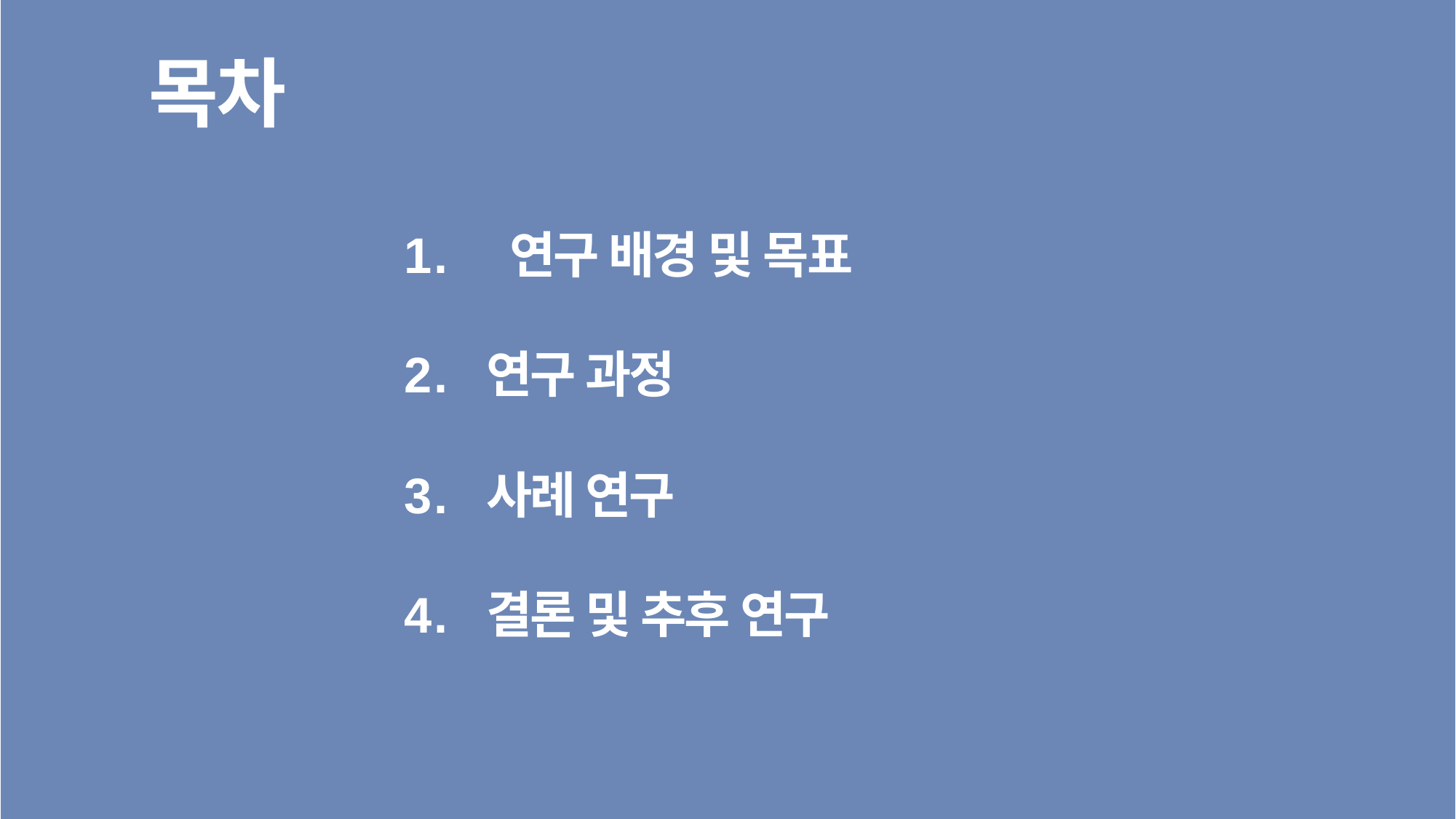

목차
 연구 배경 및 목표
연구 과정
사례 연구
결론 및 추후 연구